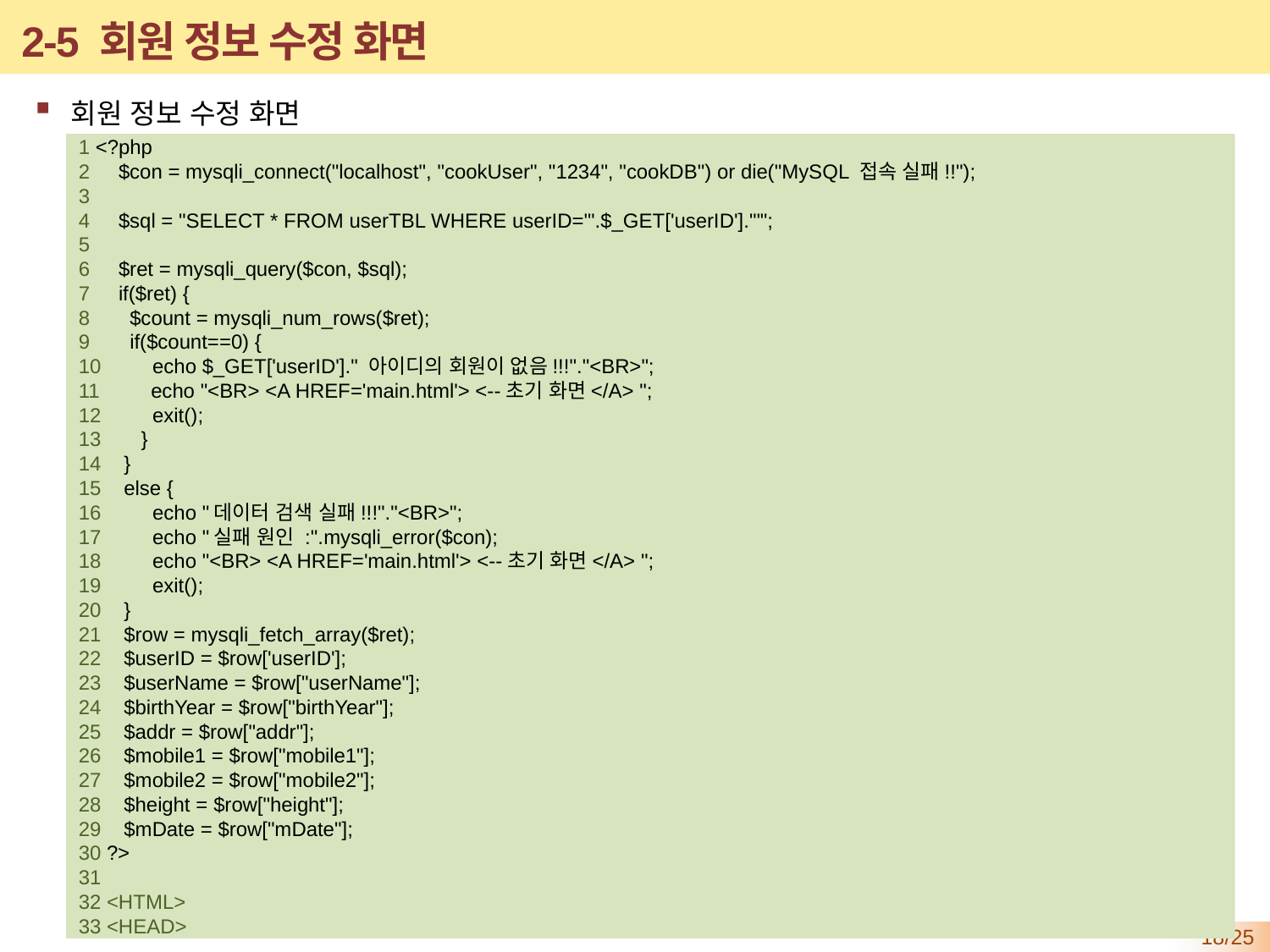

# 2-5 회원 정보 수정 화면
회원 정보 수정 화면

1 <?php
2     $con = mysqli_connect("localhost", "cookUser", "1234", "cookDB") or die("MySQL 접속 실패!!");
3
4     $sql = "SELECT * FROM userTBL WHERE userID='".$_GET['userID']."'";
5
6     $ret = mysqli_query($con, $sql);
7     if($ret) {
8       $count = mysqli_num_rows($ret);
9       if($count==0) {
10         echo $_GET['userID']." 아이디의 회원이 없음!!!"."<BR>";
11         echo "<BR> <A HREF='main.html'> <--초기 화면</A> ";
12         exit();
13       }
14    }
15    else {
16         echo "데이터 검색 실패!!!"."<BR>";
17         echo "실패 원인 :".mysqli_error($con);
18         echo "<BR> <A HREF='main.html'> <--초기 화면</A> ";
19         exit();
20    }
21    $row = mysqli_fetch_array($ret);
22    $userID = $row['userID'];
23    $userName = $row["userName"];
24    $birthYear = $row["birthYear"];
25    $addr = $row["addr"];
26    $mobile1 = $row["mobile1"];
27    $mobile2 = $row["mobile2"];
28    $height = $row["height"];
29    $mDate = $row["mDate"];
30 ?>
31
32 <HTML>
33 <HEAD>